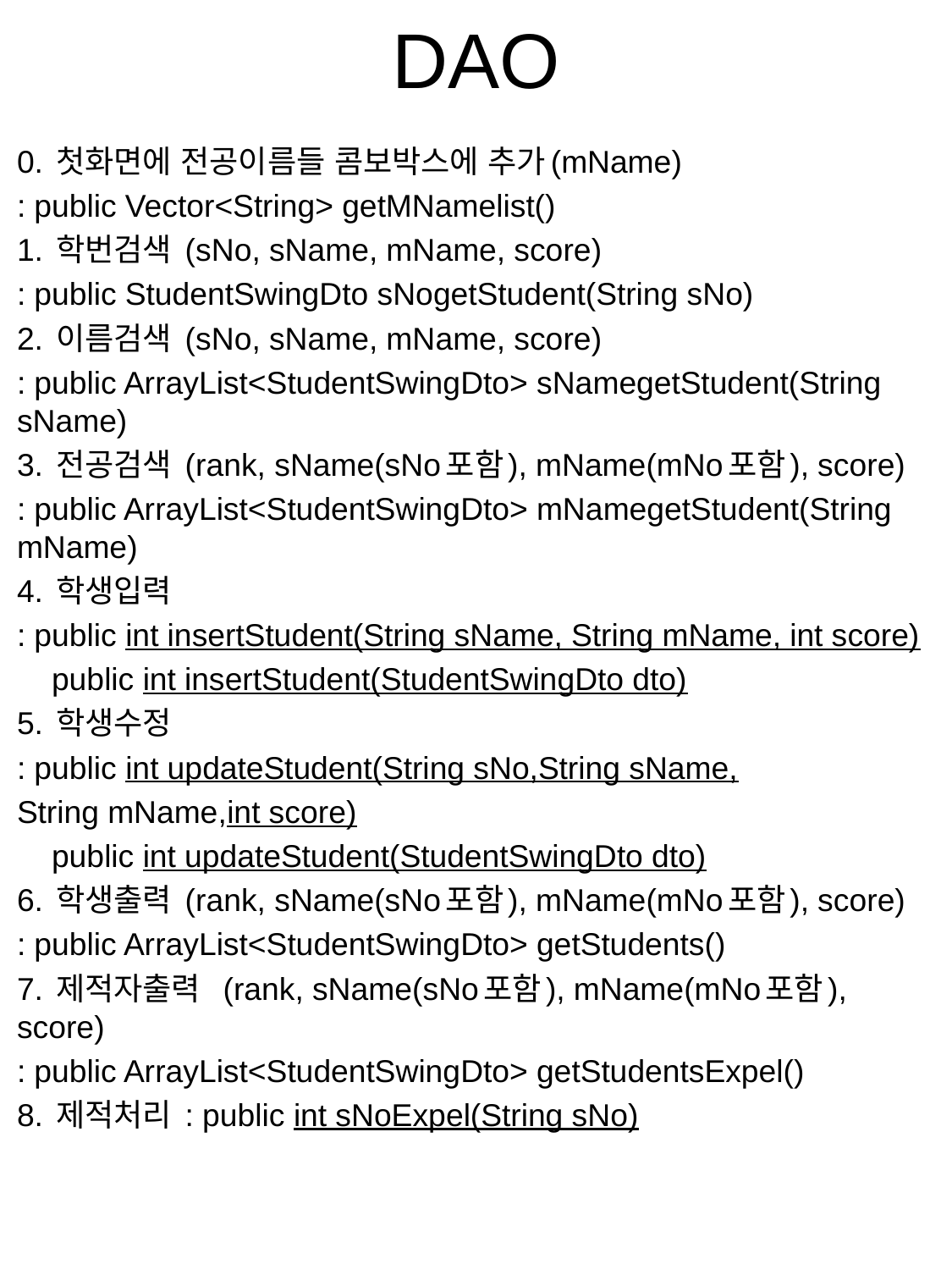

# DAO
0. 첫화면에 전공이름들 콤보박스에 추가(mName)
: public Vector<String> getMNamelist()
1. 학번검색 (sNo, sName, mName, score)
: public StudentSwingDto sNogetStudent(String sNo)
2. 이름검색 (sNo, sName, mName, score)
: public ArrayList<StudentSwingDto> sNamegetStudent(String sName)
3. 전공검색 (rank, sName(sNo포함), mName(mNo포함), score)
: public ArrayList<StudentSwingDto> mNamegetStudent(String mName)
4. 학생입력
: public int insertStudent(String sName, String mName, int score)
    public int insertStudent(StudentSwingDto dto)
5. 학생수정
: public int updateStudent(String sNo,String sName,
String mName,int score)
    public int updateStudent(StudentSwingDto dto)
6. 학생출력 (rank, sName(sNo포함), mName(mNo포함), score)
: public ArrayList<StudentSwingDto> getStudents()
7. 제적자출력  (rank, sName(sNo포함), mName(mNo포함), score)
: public ArrayList<StudentSwingDto> getStudentsExpel()
8. 제적처리 : public int sNoExpel(String sNo)